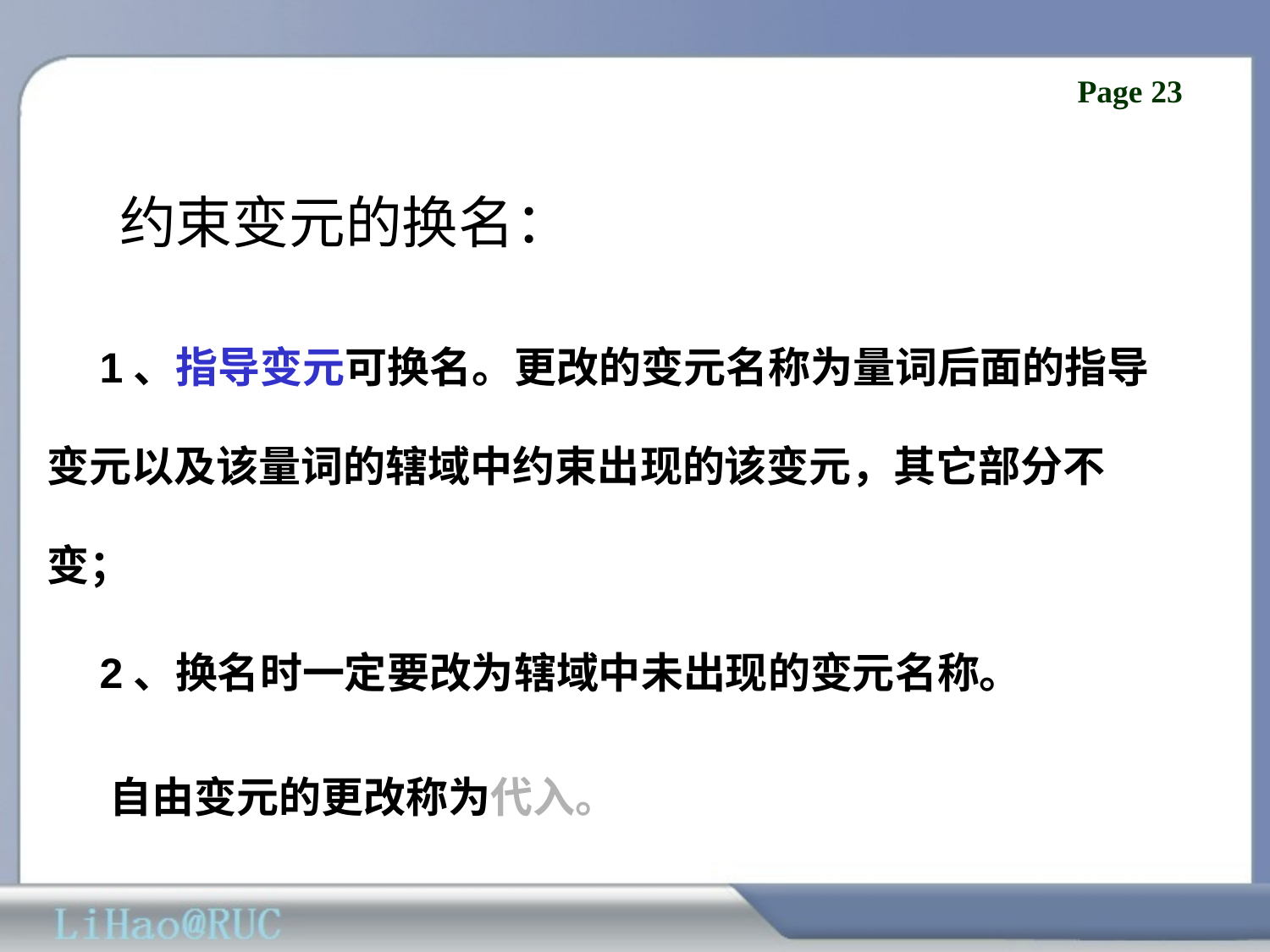

约束变元的换名：
1、指导变元可换名。更改的变元名称为量词后面的指导变元以及该量词的辖域中约束出现的该变元，其它部分不变；
2、换名时一定要改为辖域中未出现的变元名称。
自由变元的更改称为代入。